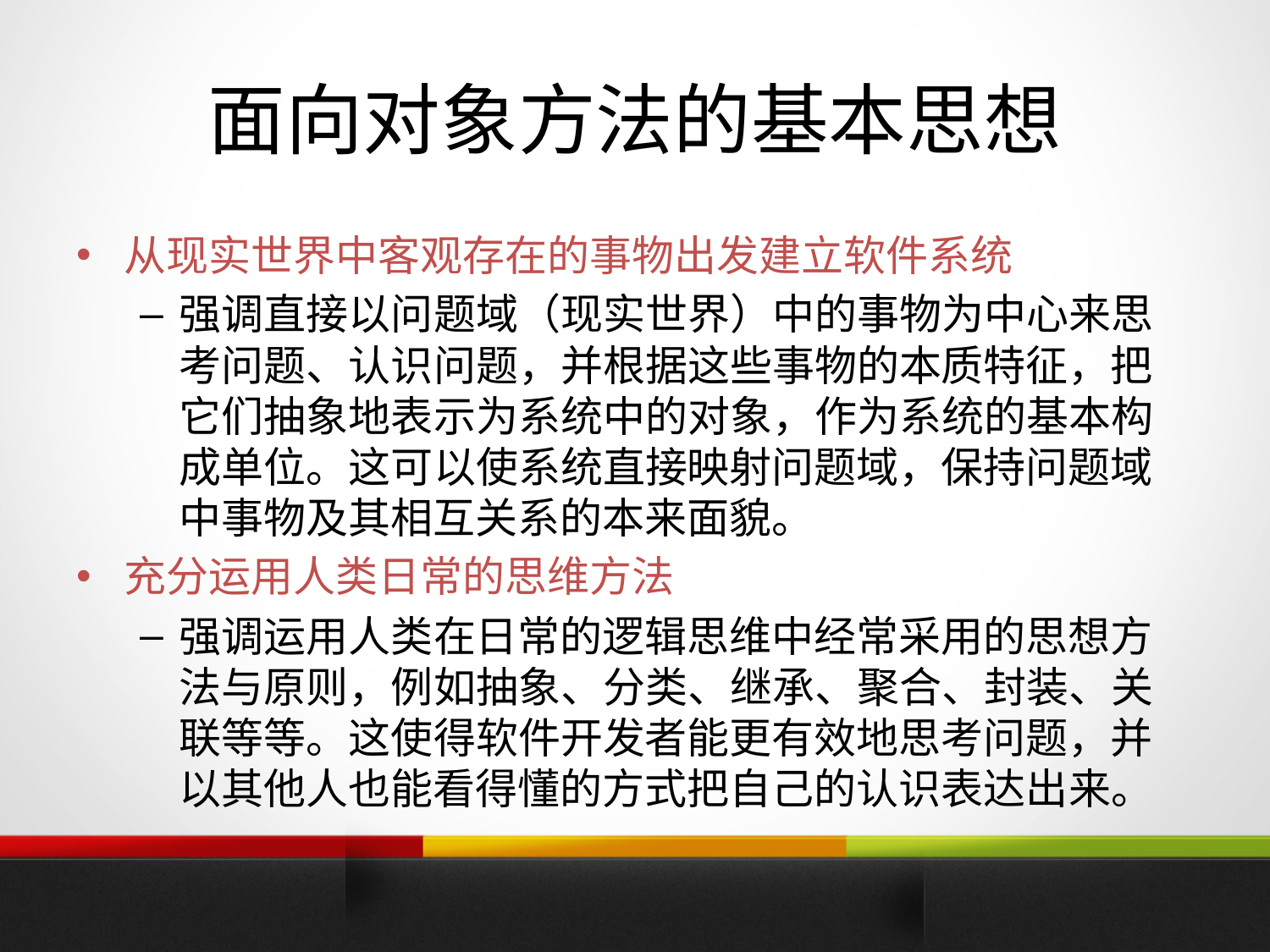

面向对象方法的基本思想
从现实世界中客观存在的事物出发建立软件系统
强调直接以问题域（现实世界）中的事物为中心来思考问题、认识问题，并根据这些事物的本质特征，把它们抽象地表示为系统中的对象，作为系统的基本构成单位。这可以使系统直接映射问题域，保持问题域中事物及其相互关系的本来面貌。
充分运用人类日常的思维方法
强调运用人类在日常的逻辑思维中经常采用的思想方法与原则，例如抽象、分类、继承、聚合、封装、关联等等。这使得软件开发者能更有效地思考问题，并以其他人也能看得懂的方式把自己的认识表达出来。